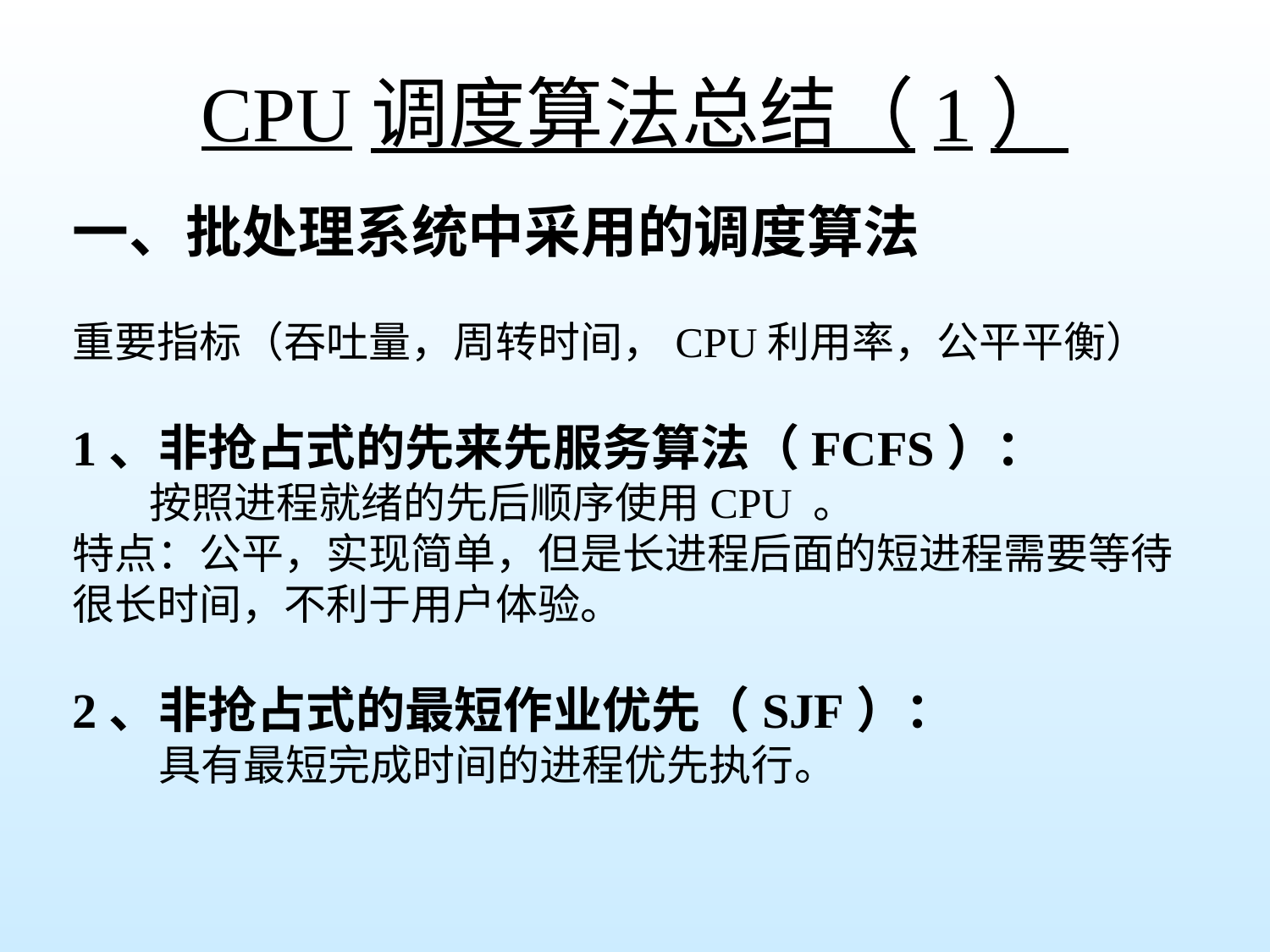

# CPU调度算法总结（1）
一、批处理系统中采用的调度算法

重要指标（吞吐量，周转时间，CPU利用率，公平平衡）

1、非抢占式的先来先服务算法（FCFS）：
       按照进程就绪的先后顺序使用CPU 。
特点：公平，实现简单，但是长进程后面的短进程需要等待很长时间，不利于用户体验。

2、非抢占式的最短作业优先（SJF）：
        具有最短完成时间的进程优先执行。